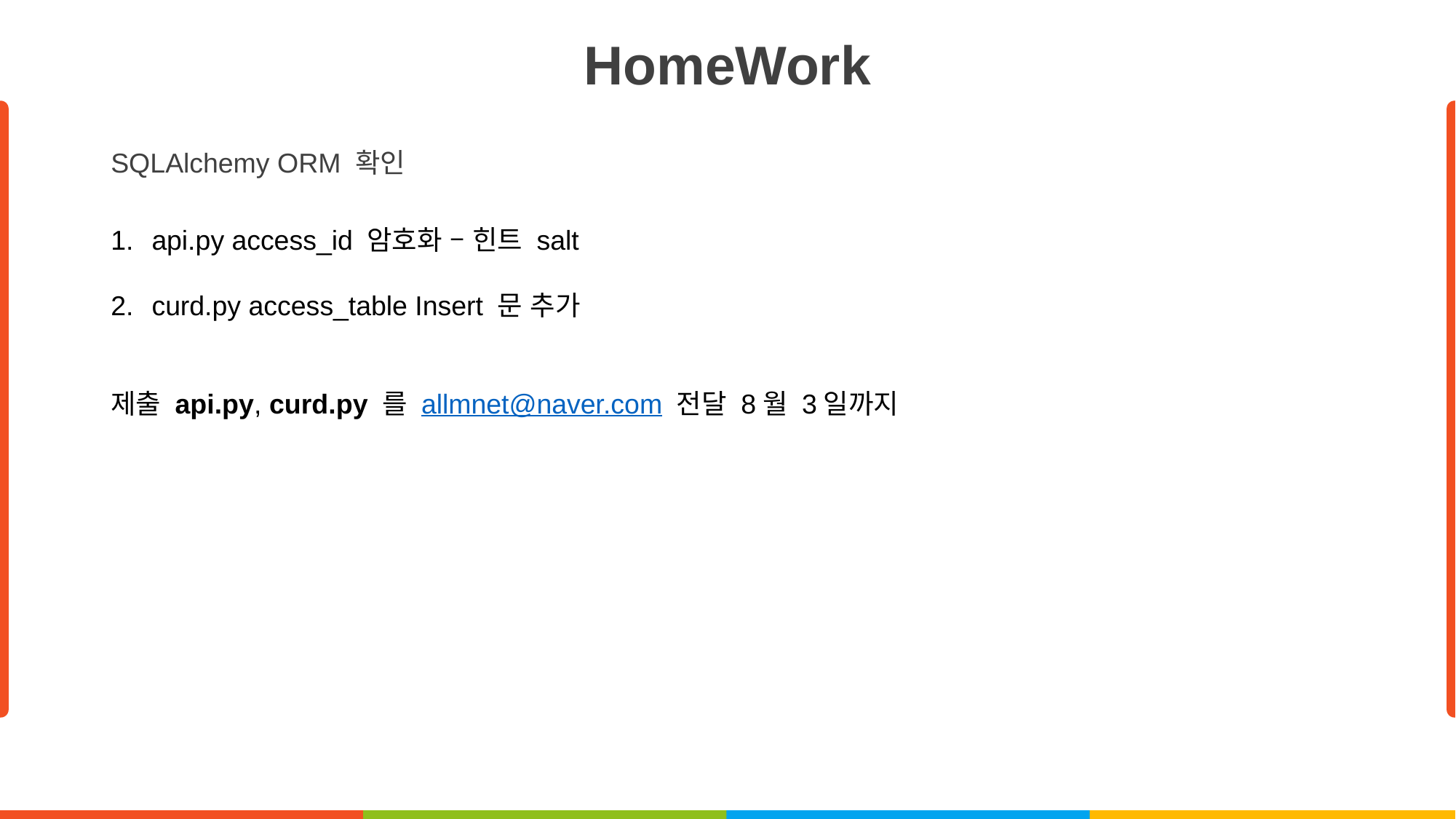

HomeWork

SQLAlchemy ORM 확인
api.py access_id 암호화 – 힌트 salt

curd.py access_table Insert 문 추가

제출 api.py, curd.py 를 allmnet@naver.com 전달 8월 3일까지